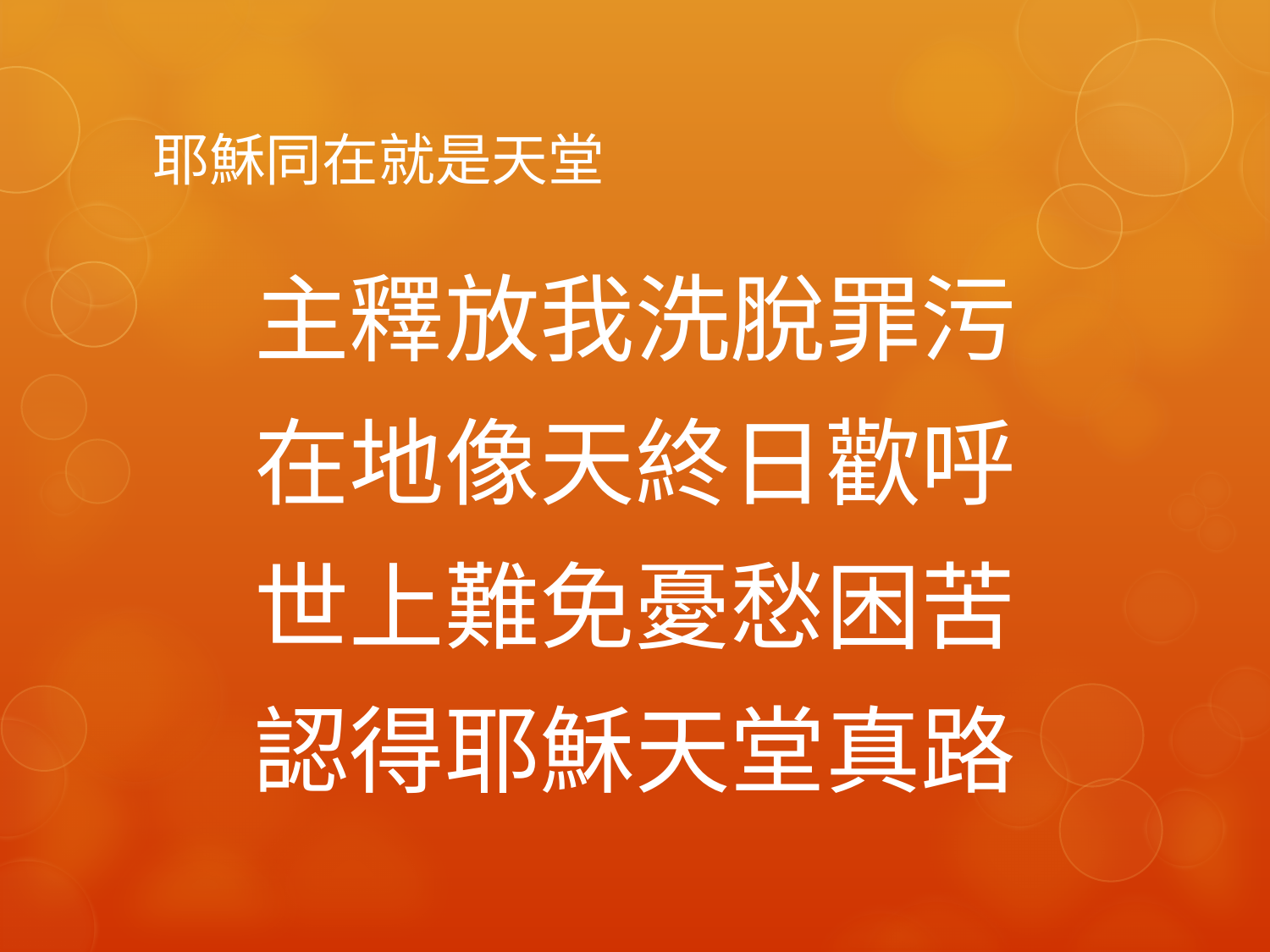

# 耶穌同在就是天堂
主釋放我洗脫罪污
在地像天終日歡呼
世上難免憂愁困苦
認得耶穌天堂真路